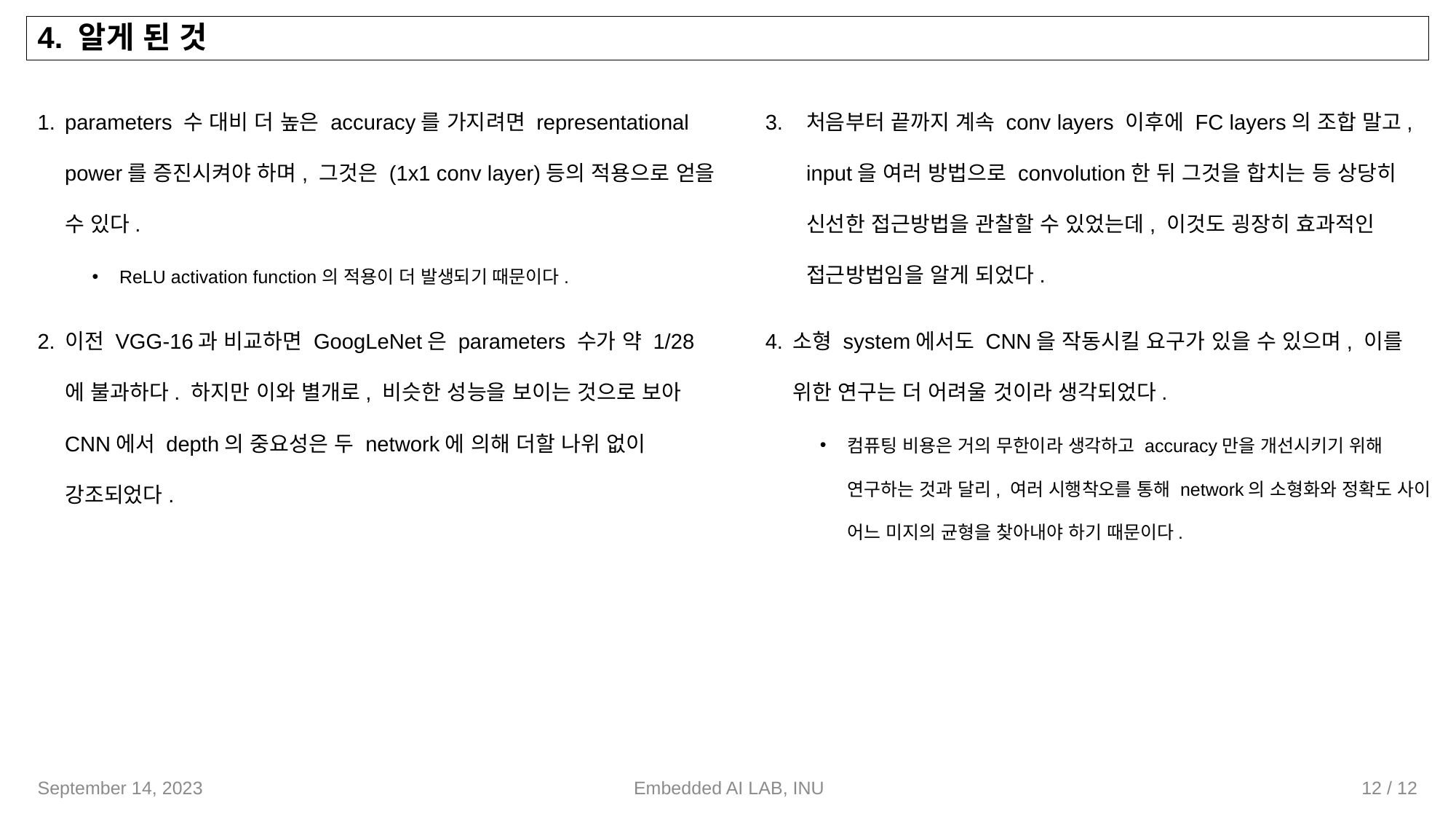

# 4. 알게 된 것
처음부터 끝까지 계속 conv layers 이후에 FC layers의 조합 말고, input을 여러 방법으로 convolution한 뒤 그것을 합치는 등 상당히 신선한 접근방법을 관찰할 수 있었는데, 이것도 굉장히 효과적인 접근방법임을 알게 되었다.
소형 system에서도 CNN을 작동시킬 요구가 있을 수 있으며, 이를 위한 연구는 더 어려울 것이라 생각되었다.
컴퓨팅 비용은 거의 무한이라 생각하고 accuracy만을 개선시키기 위해 연구하는 것과 달리, 여러 시행착오를 통해 network의 소형화와 정확도 사이 어느 미지의 균형을 찾아내야 하기 때문이다.
parameters 수 대비 더 높은 accuracy를 가지려면 representational power를 증진시켜야 하며, 그것은 (1x1 conv layer)등의 적용으로 얻을 수 있다.
ReLU activation function의 적용이 더 발생되기 때문이다.
이전 VGG-16과 비교하면 GoogLeNet은 parameters 수가 약 1/28에 불과하다. 하지만 이와 별개로, 비슷한 성능을 보이는 것으로 보아 CNN에서 depth의 중요성은 두 network에 의해 더할 나위 없이 강조되었다.
Embedded AI LAB, INU
12 / 12
September 14, 2023